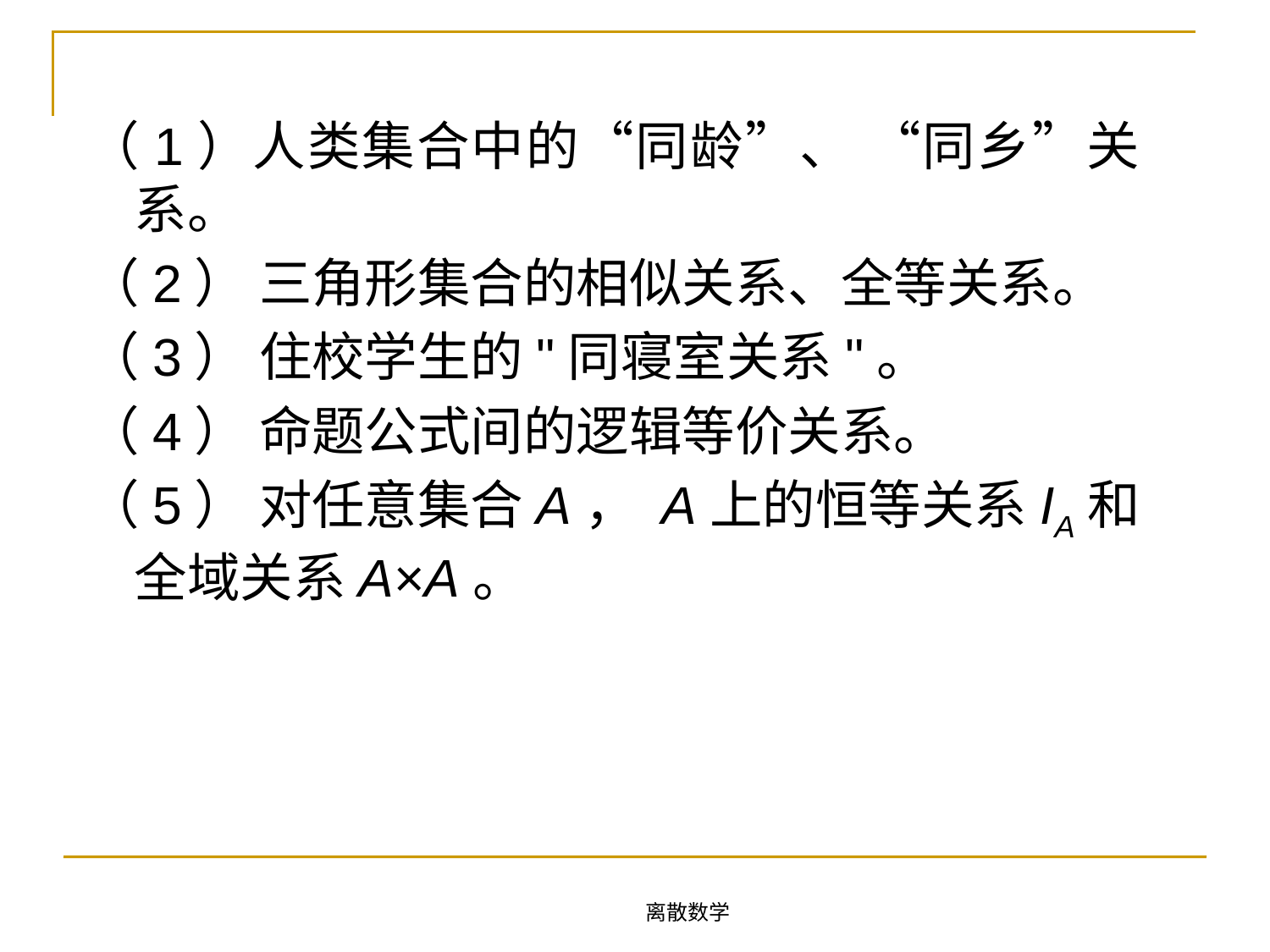

（1）人类集合中的“同龄”、 “同乡”关系。
（2） 三角形集合的相似关系、全等关系。
（3） 住校学生的"同寝室关系"。
（4） 命题公式间的逻辑等价关系。
（5） 对任意集合A， A上的恒等关系IA和全域关系A×A。

离散数学
3